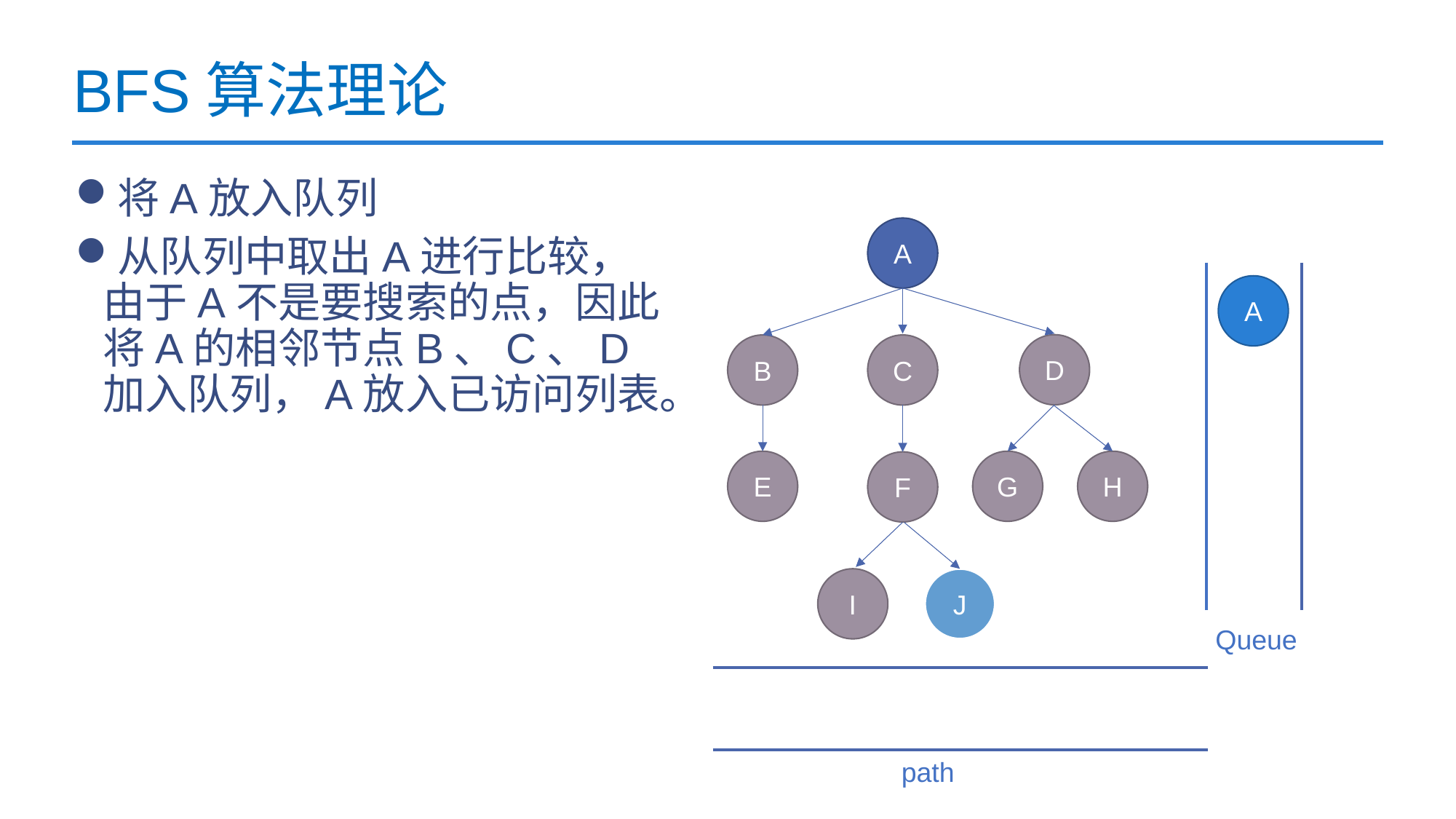

# BFS算法理论
将A放入队列
从队列中取出A进行比较，由于A不是要搜索的点，因此将A的相邻节点B、C、D加入队列，A放入已访问列表。
A
A
D
B
C
H
E
G
F
I
J
Queue
path